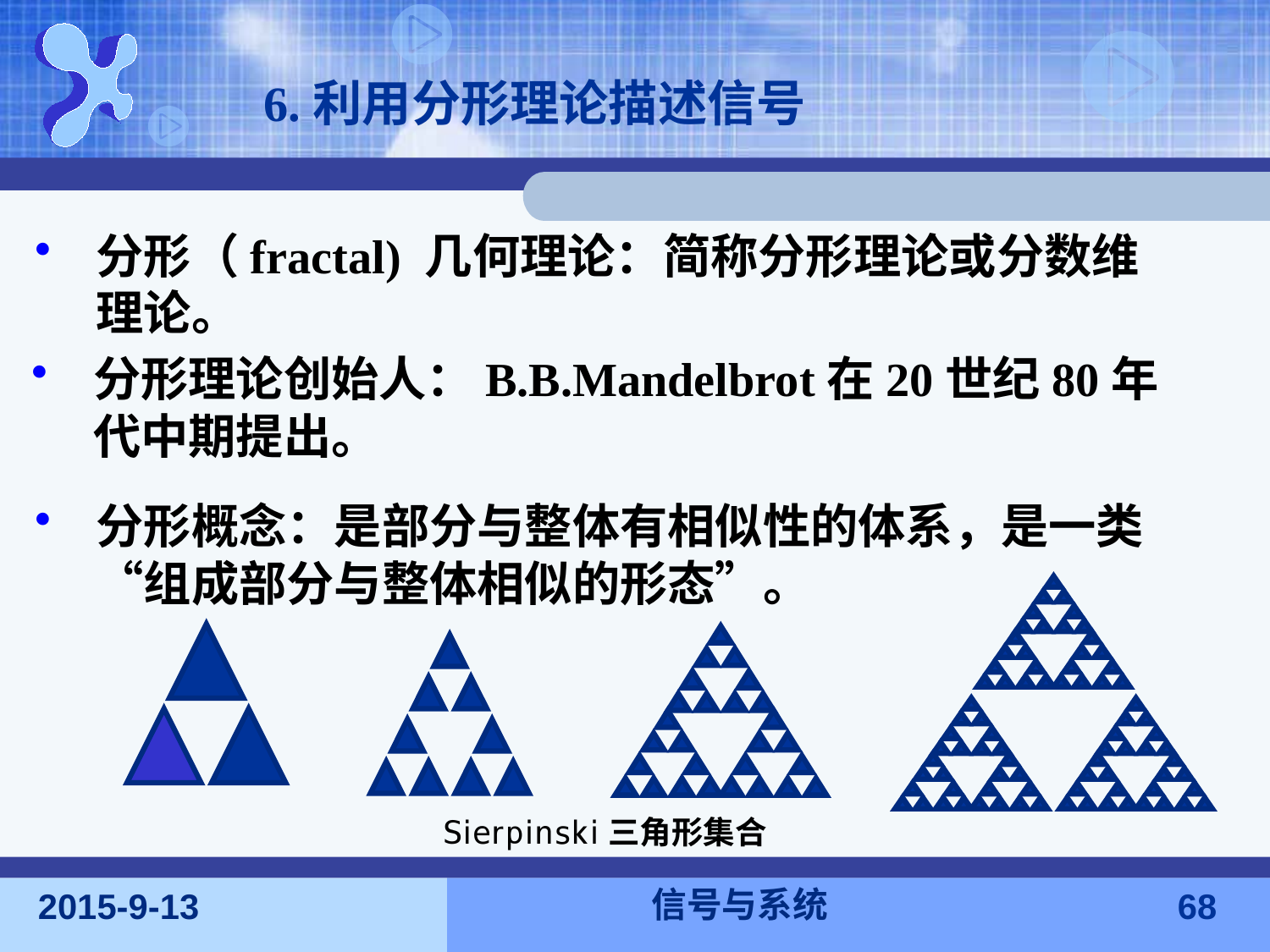

6.利用分形理论描述信号
分形（fractal) 几何理论：简称分形理论或分数维理论。
分形理论创始人：B.B.Mandelbrot在20世纪80年代中期提出。
分形概念：是部分与整体有相似性的体系，是一类“组成部分与整体相似的形态”。

Sierpinski三角形集合
信号与系统
2015-9-13
68